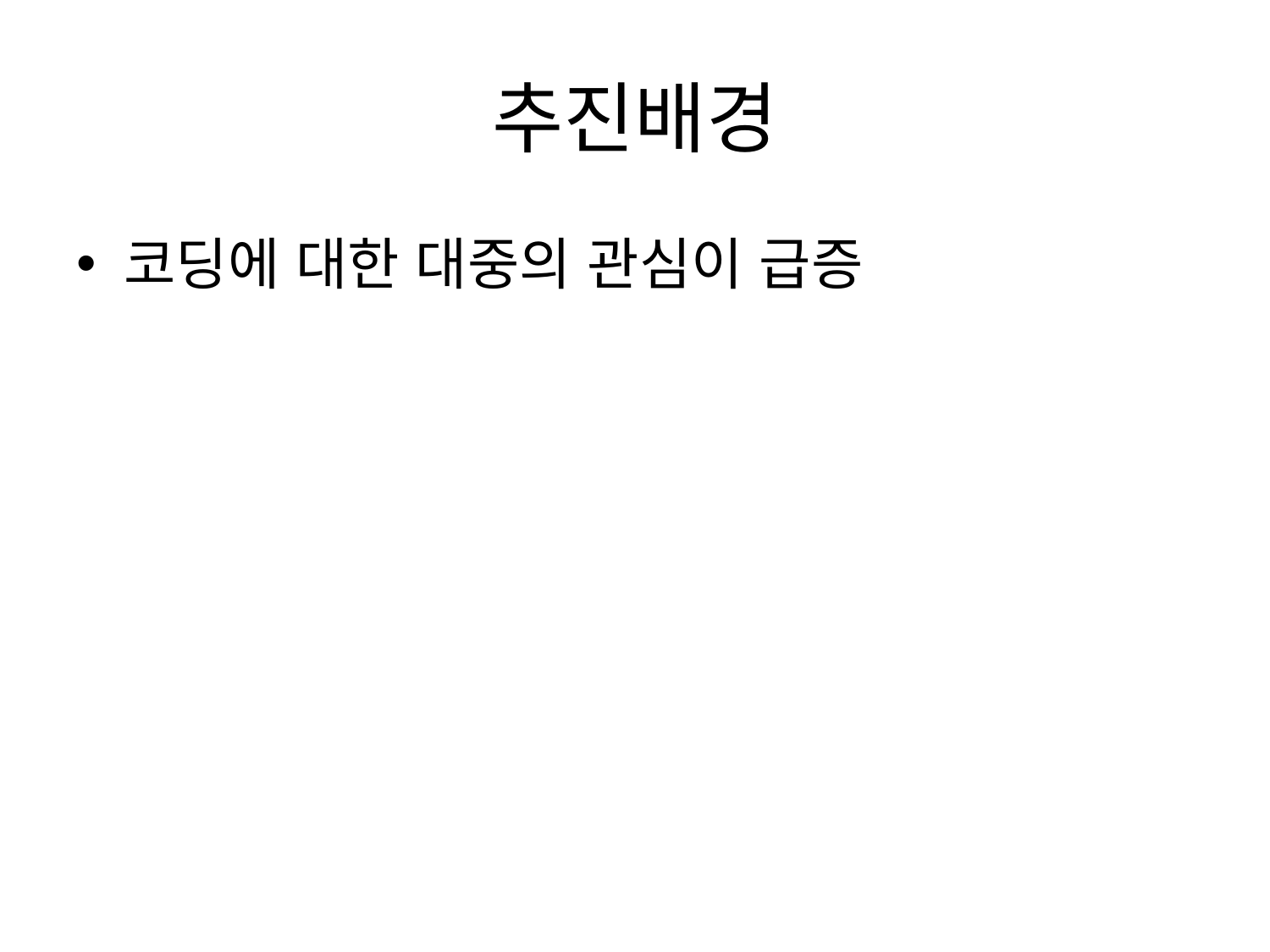

# 추진배경
코딩에 대한 대중의 관심이 급증